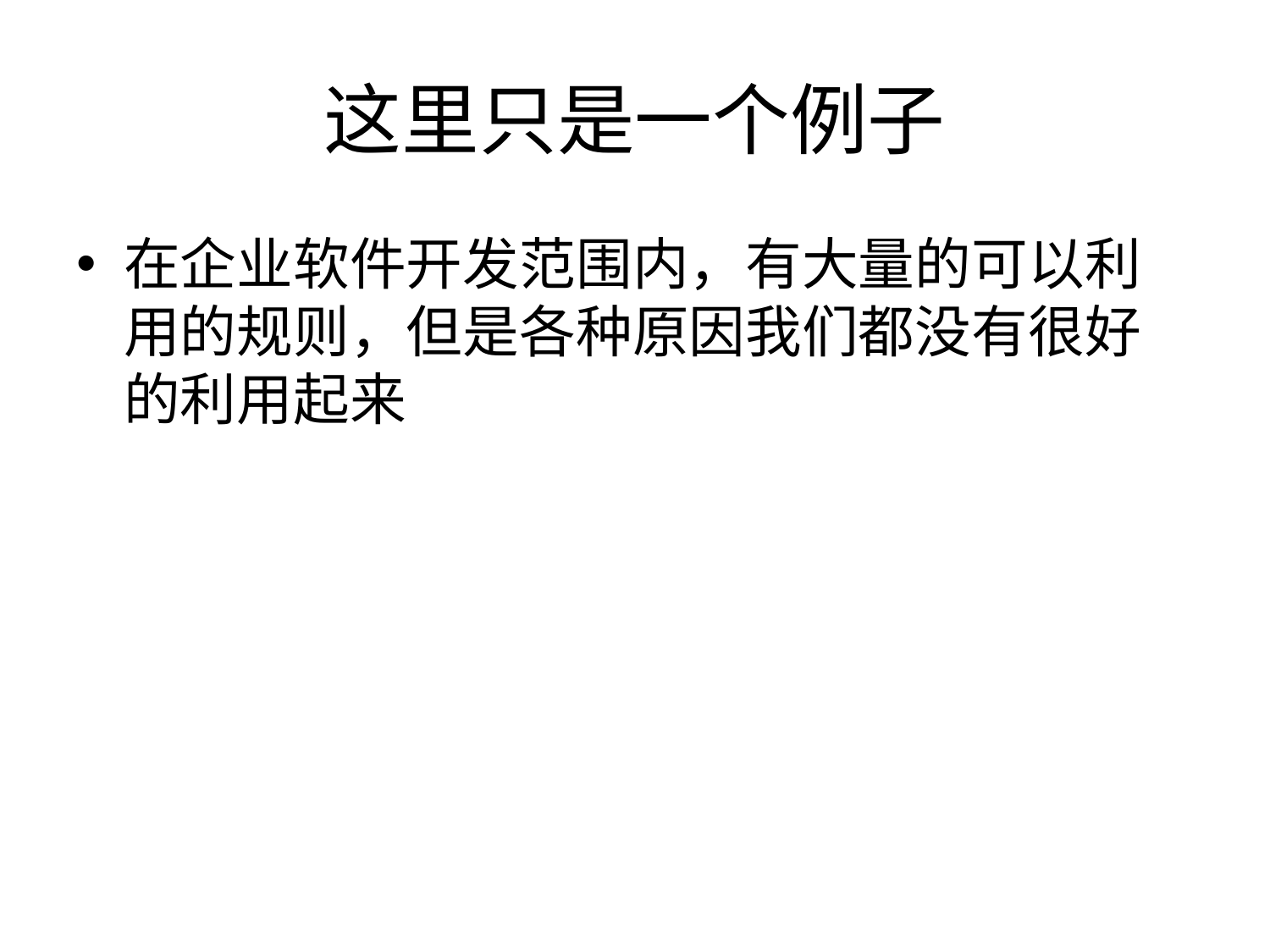

# 这里只是一个例子
在企业软件开发范围内，有大量的可以利用的规则，但是各种原因我们都没有很好的利用起来